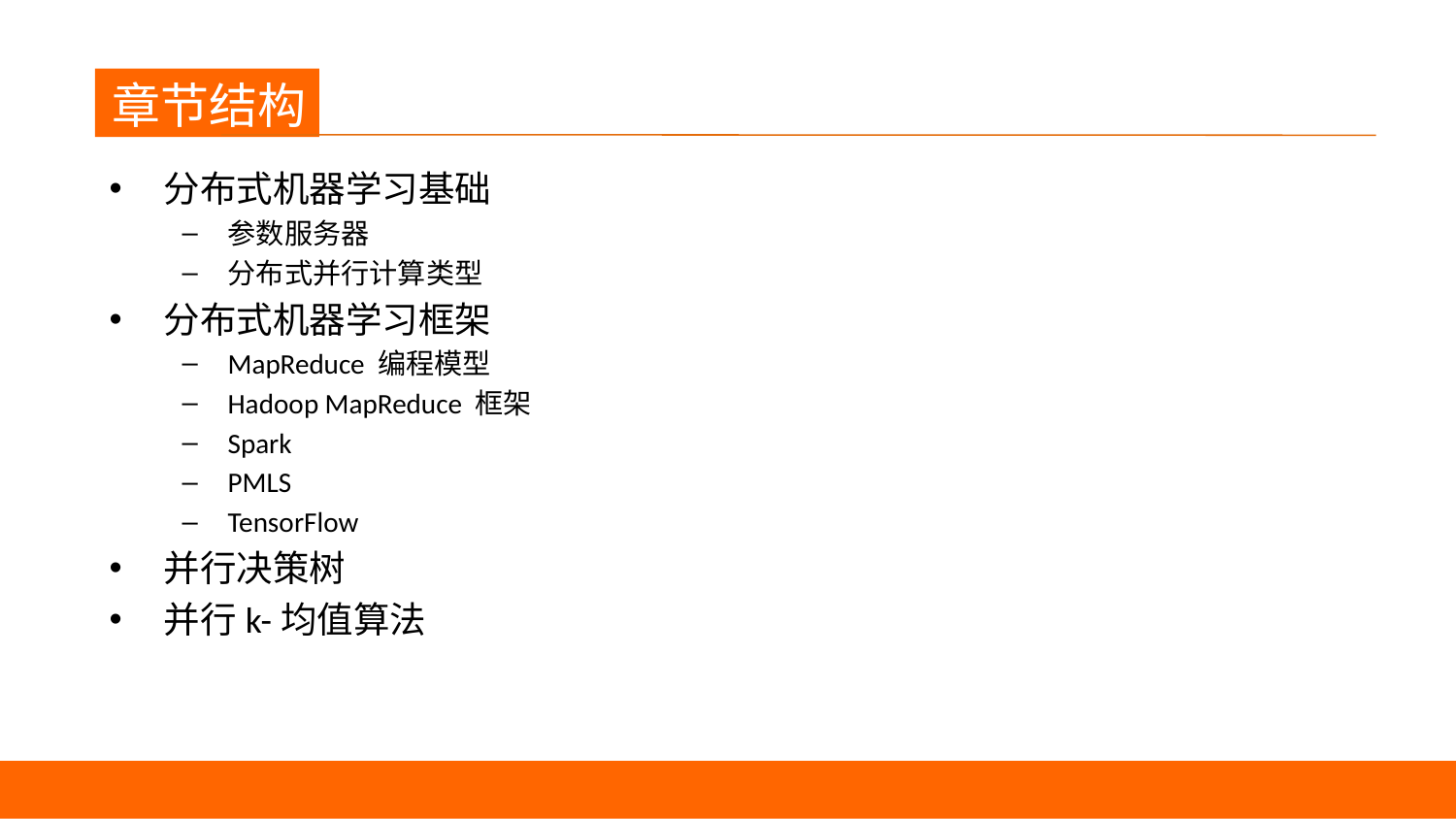

章节结构
分布式机器学习基础
参数服务器
分布式并行计算类型
分布式机器学习框架
MapReduce 编程模型
Hadoop MapReduce 框架
Spark
PMLS
TensorFlow
并行决策树
并行k-均值算法